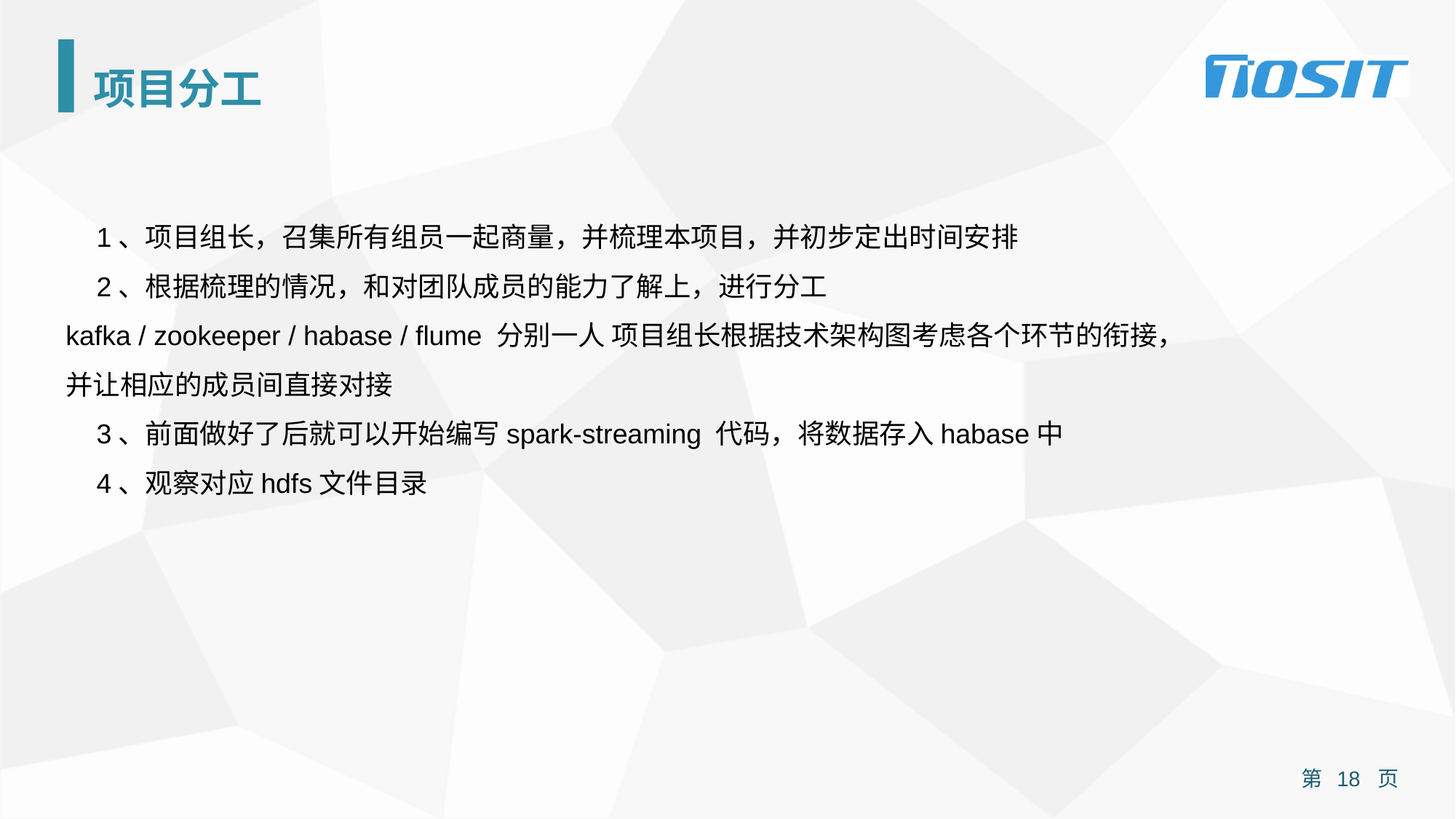

项目分工
    1、项目组长，召集所有组员一起商量，并梳理本项目，并初步定出时间安排
    2、根据梳理的情况，和对团队成员的能力了解上，进行分工
kafka / zookeeper / habase / flume 分别一人 项目组长根据技术架构图考虑各个环节的衔接，并让相应的成员间直接对接
    3、前面做好了后就可以开始编写spark-streaming 代码，将数据存入habase中
    4、观察对应hdfs文件目录